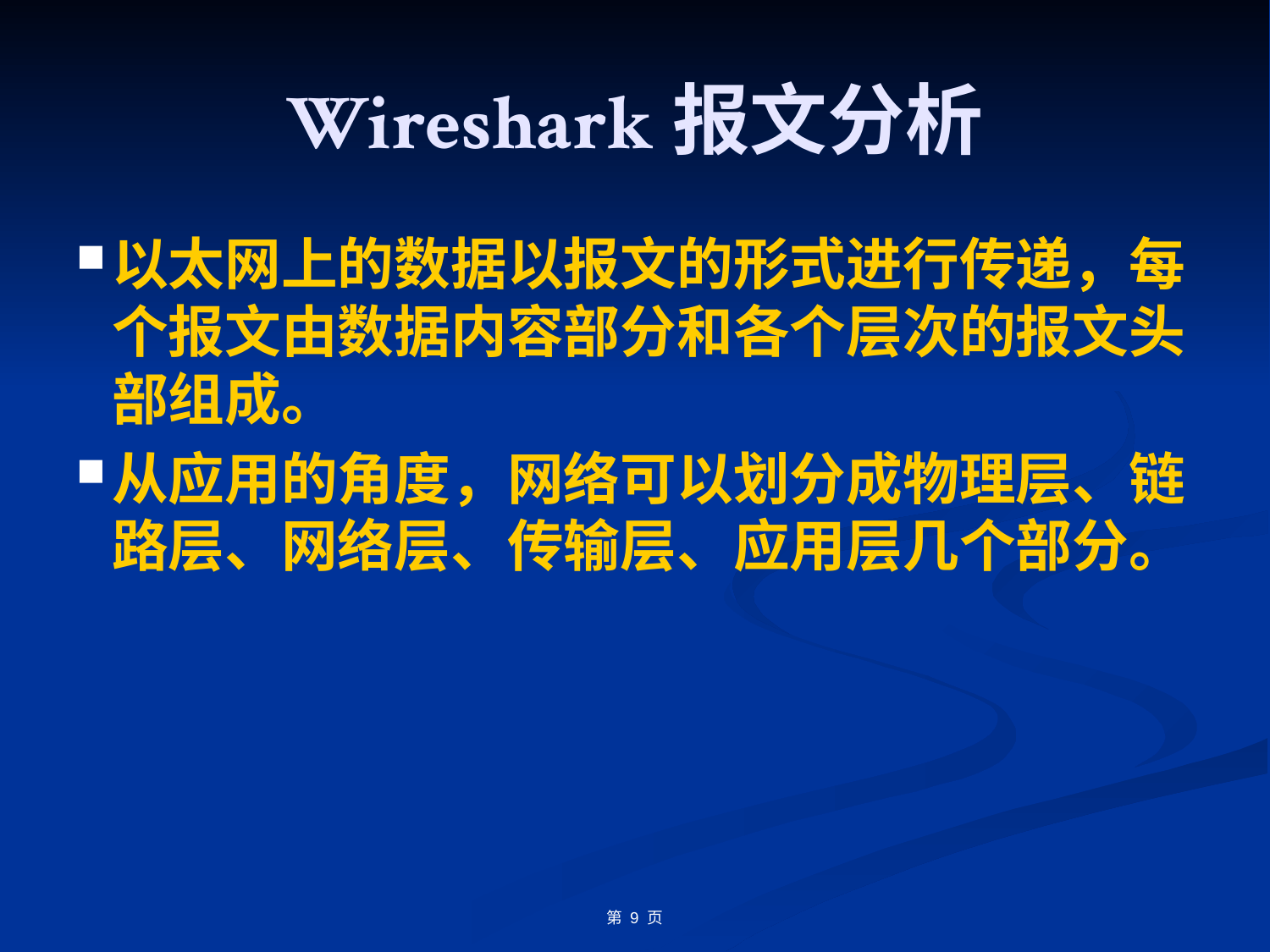

# Wireshark报文分析
以太网上的数据以报文的形式进行传递，每个报文由数据内容部分和各个层次的报文头部组成。
从应用的角度，网络可以划分成物理层、链路层、网络层、传输层、应用层几个部分。

第 9 页